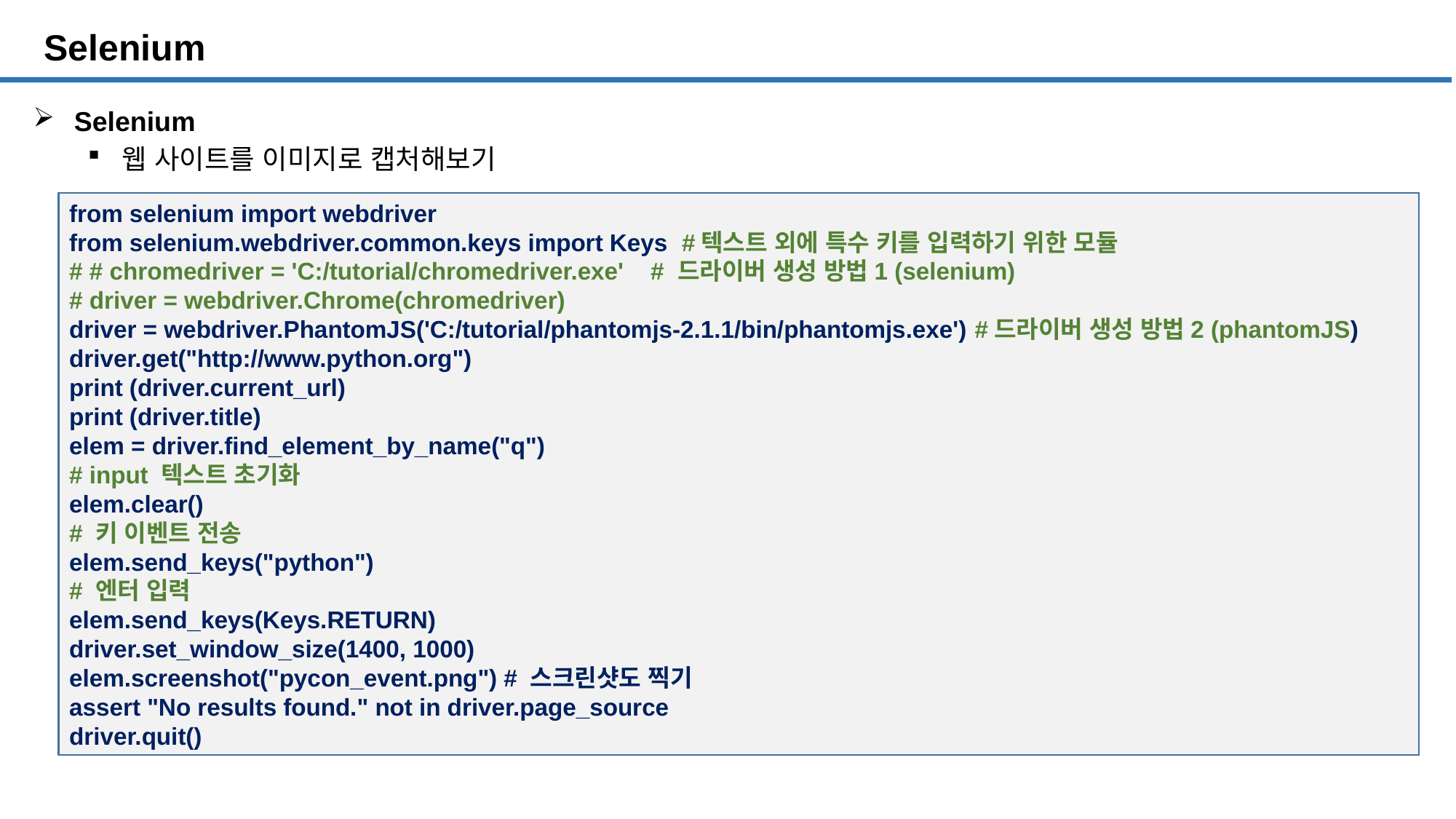

SQL 튜닝 개요
# Selenium

Selenium
웹 사이트를 이미지로 캡처해보기

from selenium import webdriver
from selenium.webdriver.common.keys import Keys  #텍스트 외에 특수 키를 입력하기 위한 모듈
# # chromedriver = 'C:/tutorial/chromedriver.exe'    # 드라이버 생성 방법1 (selenium)
# driver = webdriver.Chrome(chromedriver)
driver = webdriver.PhantomJS('C:/tutorial/phantomjs-2.1.1/bin/phantomjs.exe') #드라이버 생성 방법2 (phantomJS)
driver.get("http://www.python.org")
print (driver.current_url)
print (driver.title)
elem = driver.find_element_by_name("q")
# input 텍스트 초기화
elem.clear()
# 키 이벤트 전송
elem.send_keys("python")
# 엔터 입력
elem.send_keys(Keys.RETURN)
driver.set_window_size(1400, 1000)
elem.screenshot("pycon_event.png") # 스크린샷도 찍기
assert "No results found." not in driver.page_source
driver.quit()
55